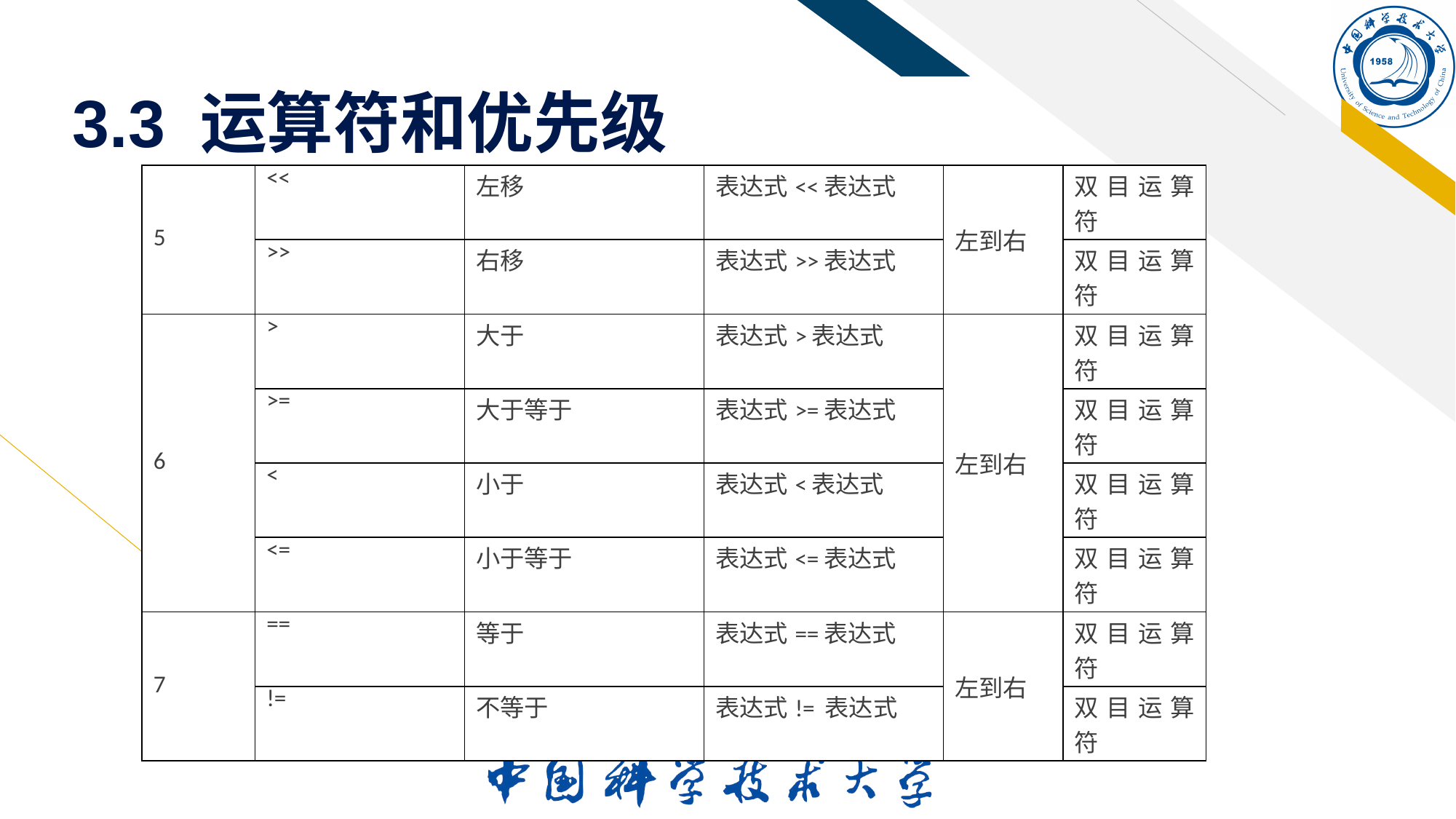

# 3.3 运算符和优先级
| 5 | << | 左移 | 表达式<<表达式 | 左到右 | 双目运算符 |
| --- | --- | --- | --- | --- | --- |
|  | >> | 右移 | 表达式>>表达式 |  | 双目运算符 |
| 6 | > | 大于 | 表达式>表达式 | 左到右 | 双目运算符 |
|  | >= | 大于等于 | 表达式>=表达式 |  | 双目运算符 |
|  | < | 小于 | 表达式<表达式 |  | 双目运算符 |
|  | <= | 小于等于 | 表达式<=表达式 |  | 双目运算符 |
| 7 | == | 等于 | 表达式==表达式 | 左到右 | 双目运算符 |
|  | != | 不等于 | 表达式!= 表达式 |  | 双目运算符 |